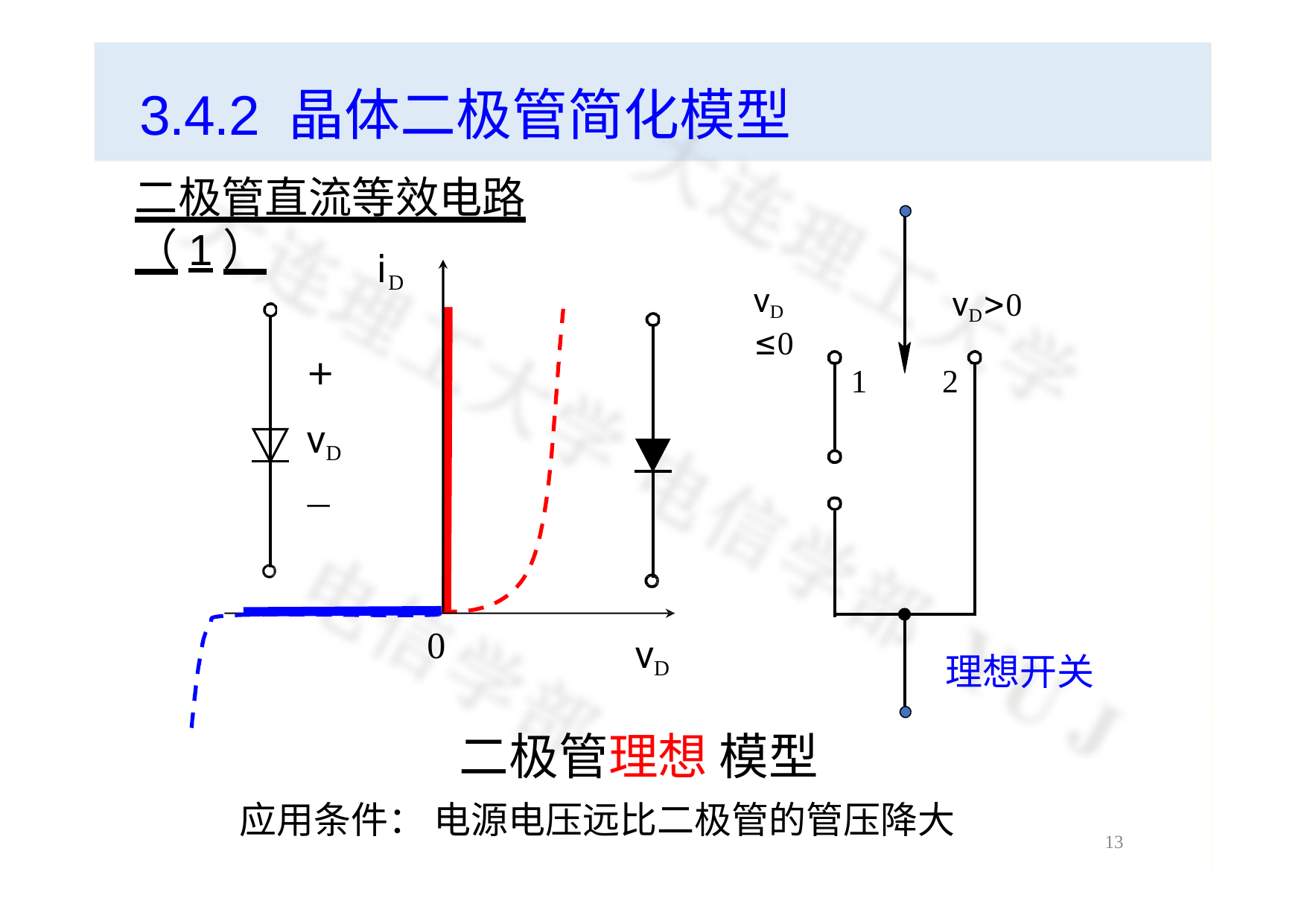

# 3.4.2 晶体二极管简化模型
二极管直流等效电路（1）

iD

vD ≤0
vD>0

+
vD
—

1
2

0
vD
理想开关

二极管理想 模型
应用条件： 电源电压远比二极管的管压降大
13